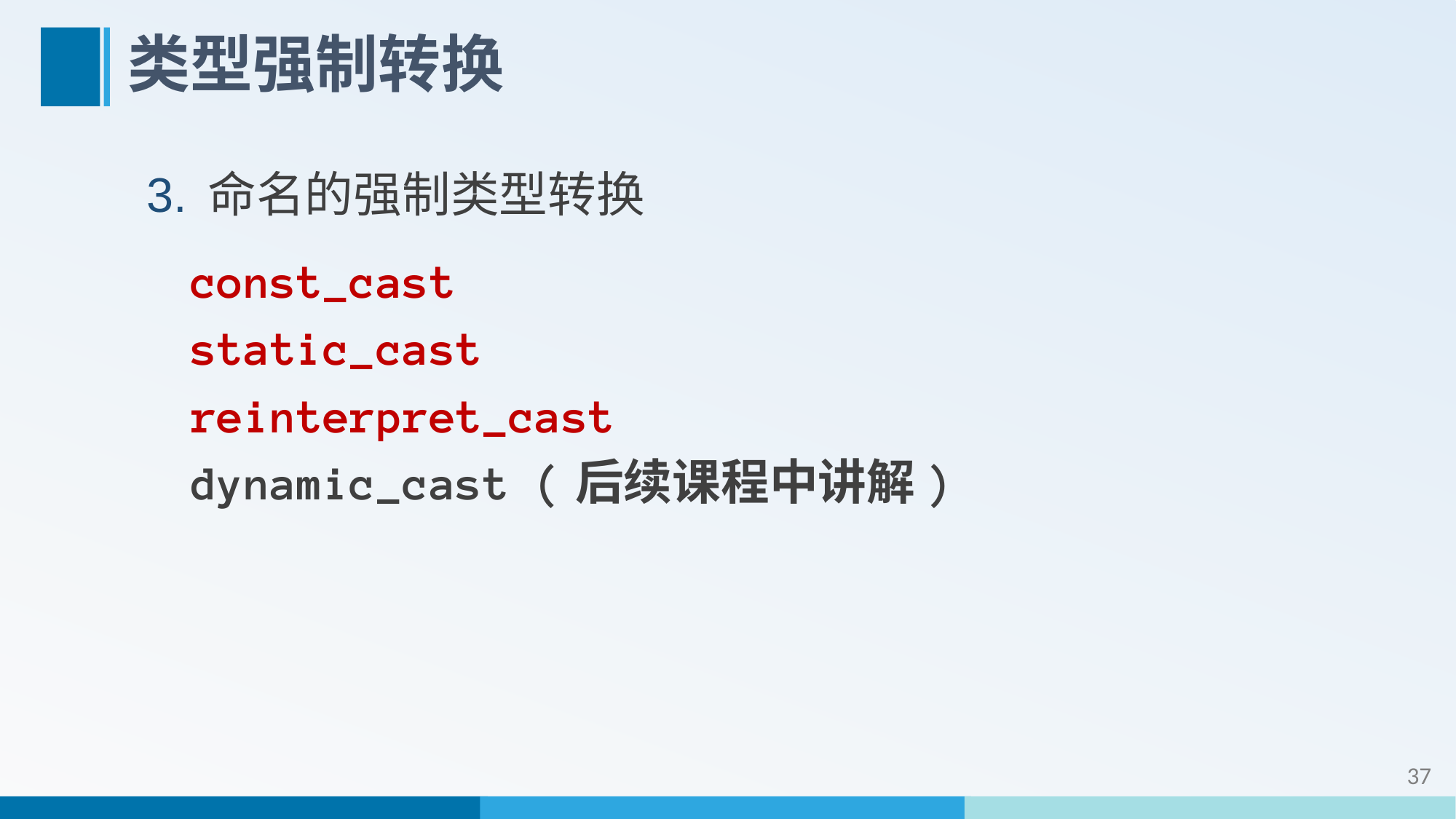

# 类型强制转换
命名的强制类型转换
const_cast
static_cast
reinterpret_cast
dynamic_cast (后续课程中讲解)